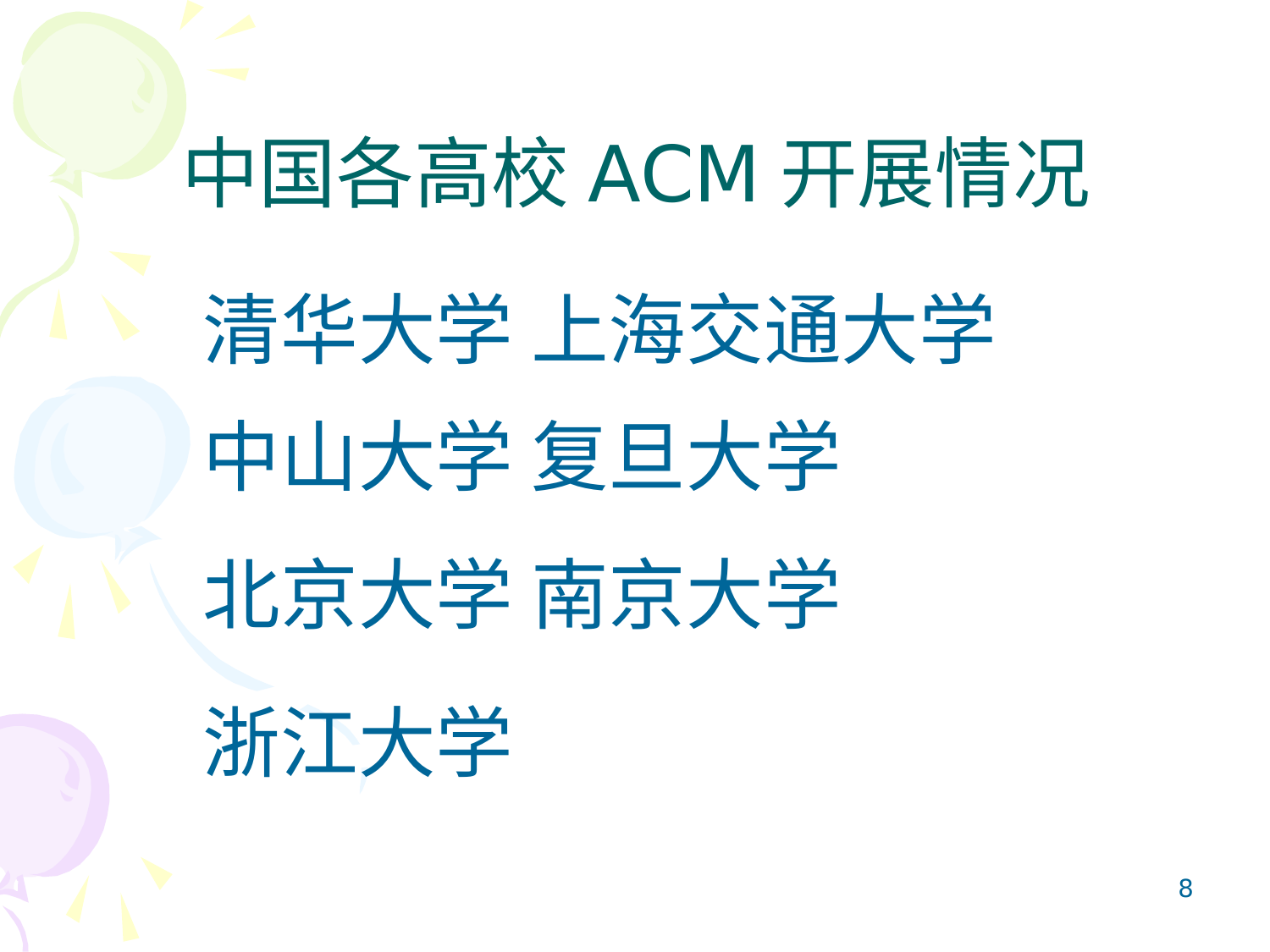

# 中国各高校ACM开展情况
清华大学 上海交通大学
中山大学 复旦大学
北京大学 南京大学
浙江大学
8